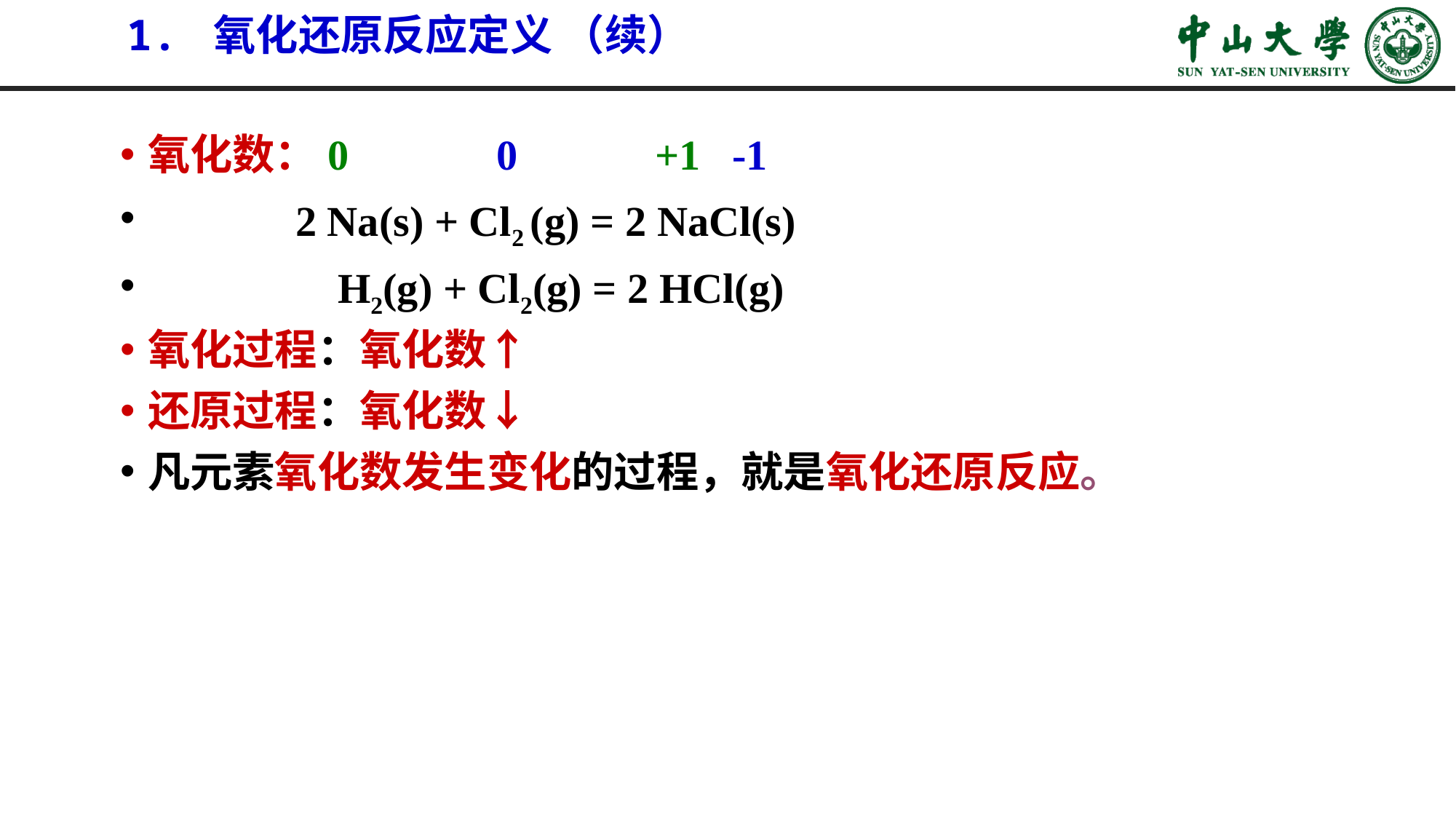

# 1. 氧化还原反应定义 （续）
氧化数：0              0             +1   -1
              2 Na(s) + Cl2 (g) = 2 NaCl(s)
                  H2(g) + Cl2(g) = 2 HCl(g)
氧化过程：氧化数↑
还原过程：氧化数↓
凡元素氧化数发生变化的过程，就是氧化还原反应。